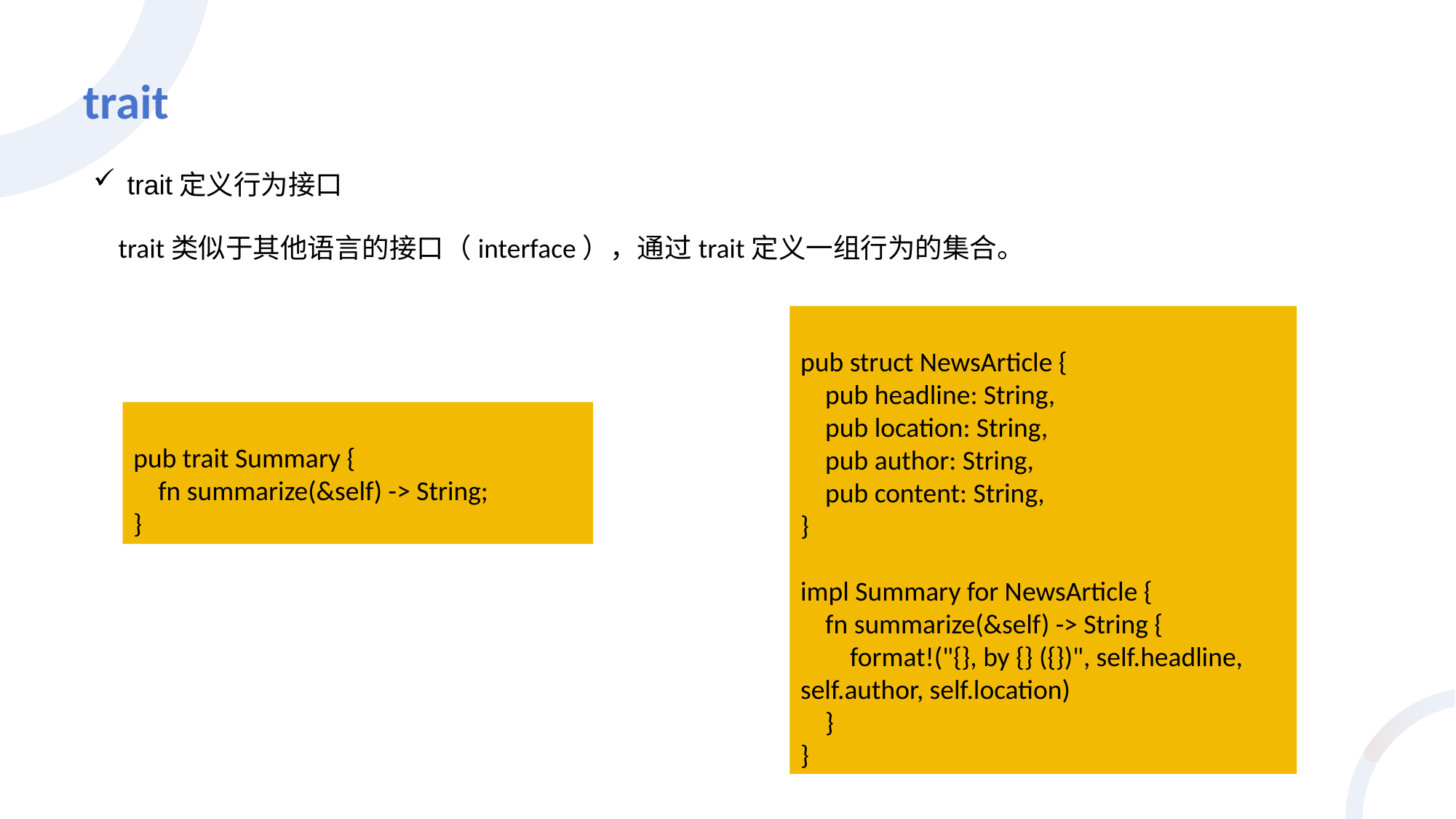

# trait
trait定义行为接口
trait类似于其他语言的接口（interface），通过trait定义一组行为的集合。

pub struct NewsArticle {
    pub headline: String,
    pub location: String,
    pub author: String,
    pub content: String,
}

impl Summary for NewsArticle {
    fn summarize(&self) -> String {
        format!("{}, by {} ({})", self.headline, self.author, self.location)
    }
}

pub trait Summary {
    fn summarize(&self) -> String;
}